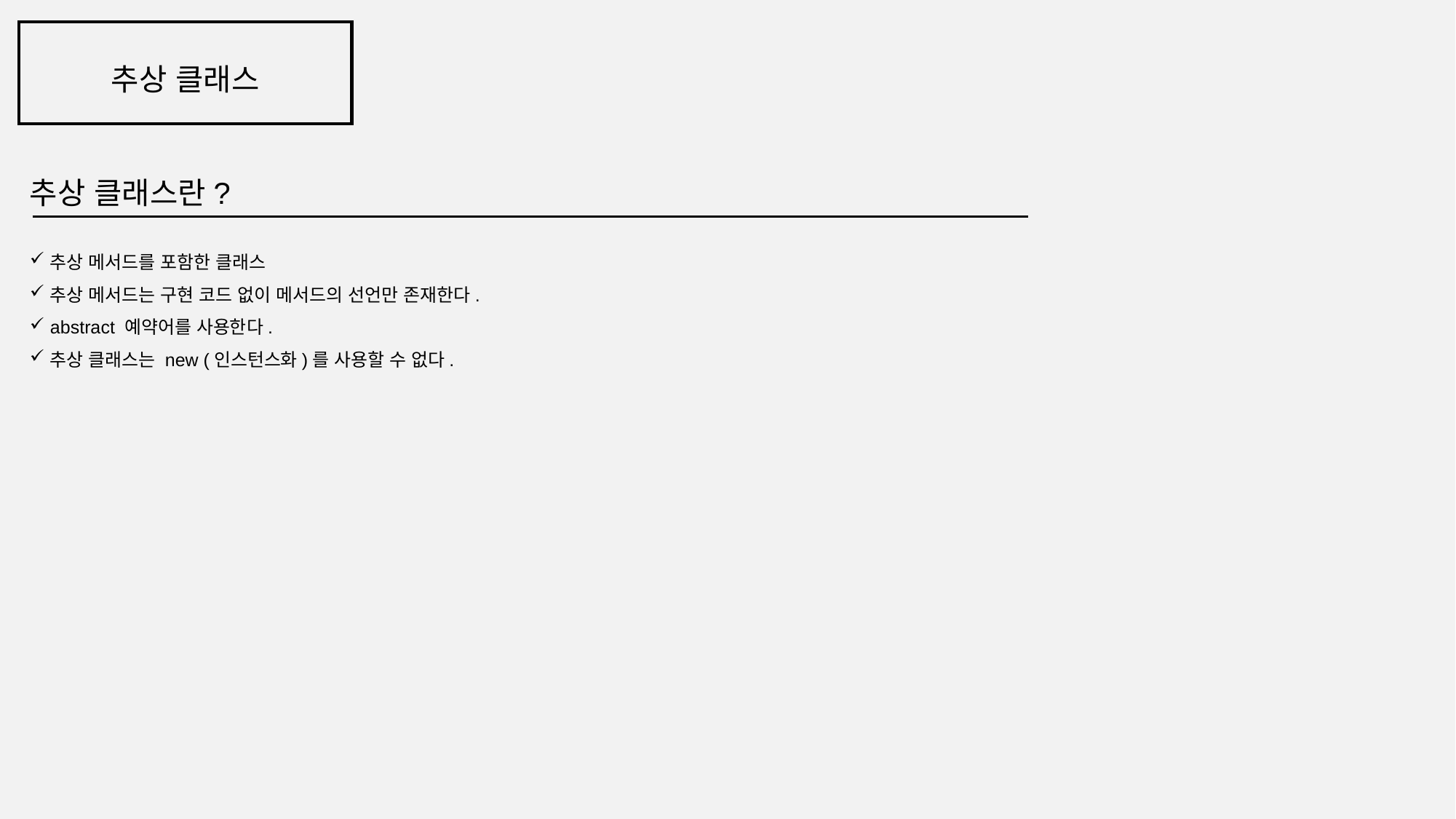

추상 클래스
추상 클래스란?
추상 메서드를 포함한 클래스
추상 메서드는 구현 코드 없이 메서드의 선언만 존재한다.
abstract 예약어를 사용한다.
추상 클래스는 new (인스턴스화)를 사용할 수 없다.